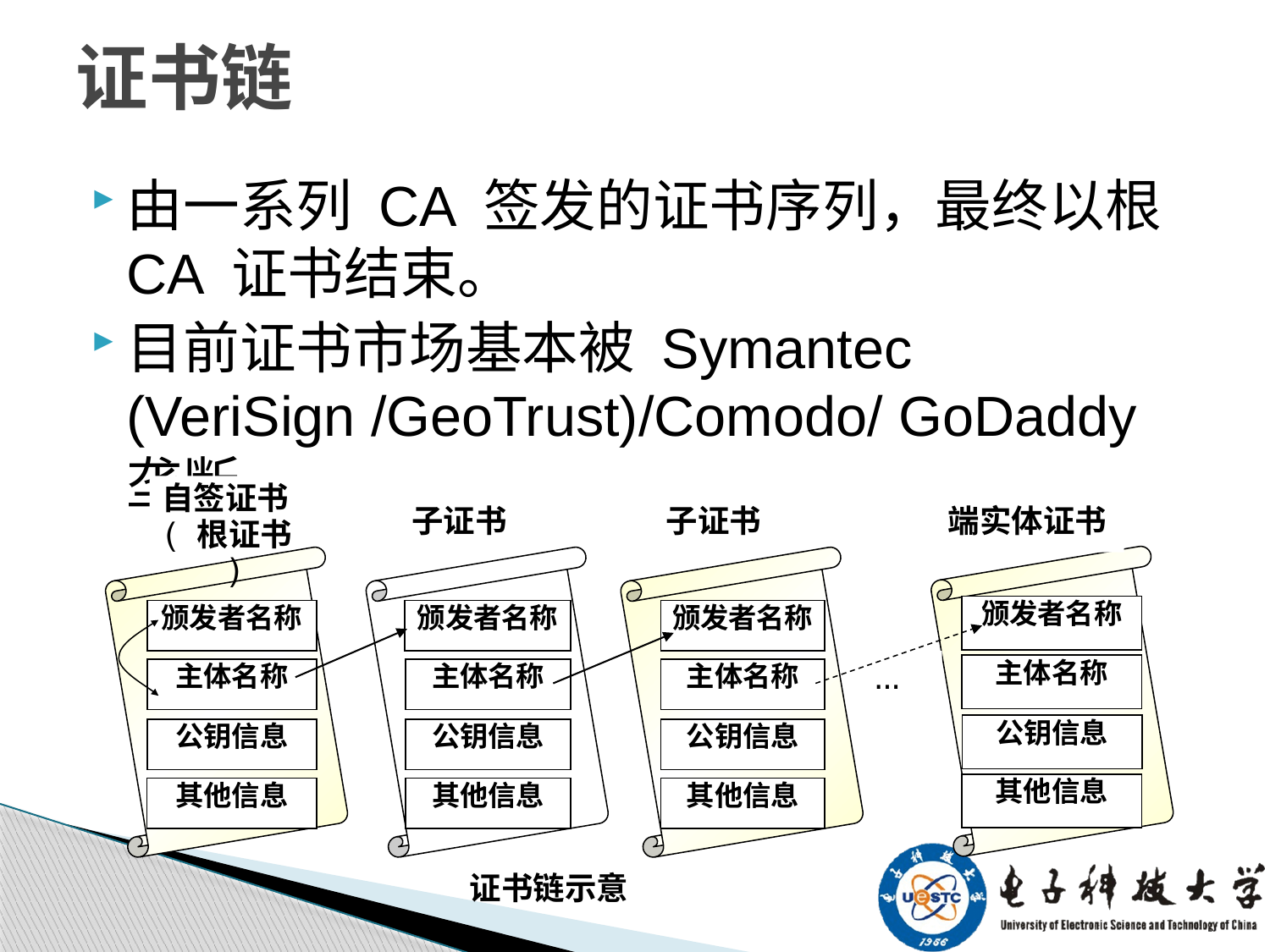

# 证书链
由一系列 CA 签发的证书序列，最终以根 CA 证书结束。
目前证书市场基本被 Symantec (VeriSign /GeoTrust)/Comodo/ GoDaddy垄断
自签证书( 根证书 )
子证书
子证书
端实体证书

颁发者名称
颁发者名称
颁发者名称
颁发者名称

…
主体名称
主体名称
主体名称
主体名称
公钥信息
公钥信息
公钥信息
公钥信息
其他信息
其他信息
其他信息
其他信息
证书链示意